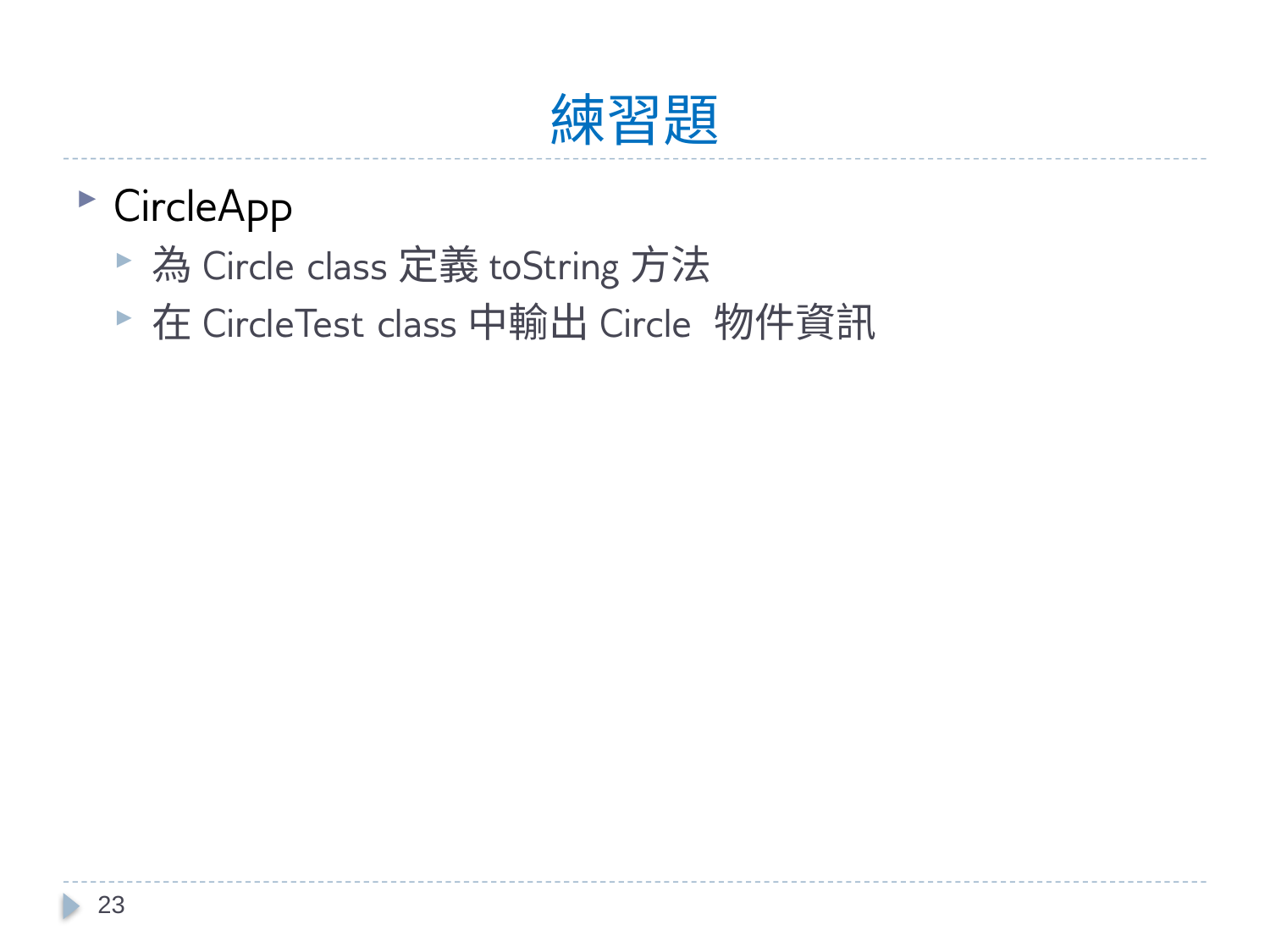

# 練習題
CircleApp
為Circle class定義toString方法
在CircleTest class中輸出Circle 物件資訊

23